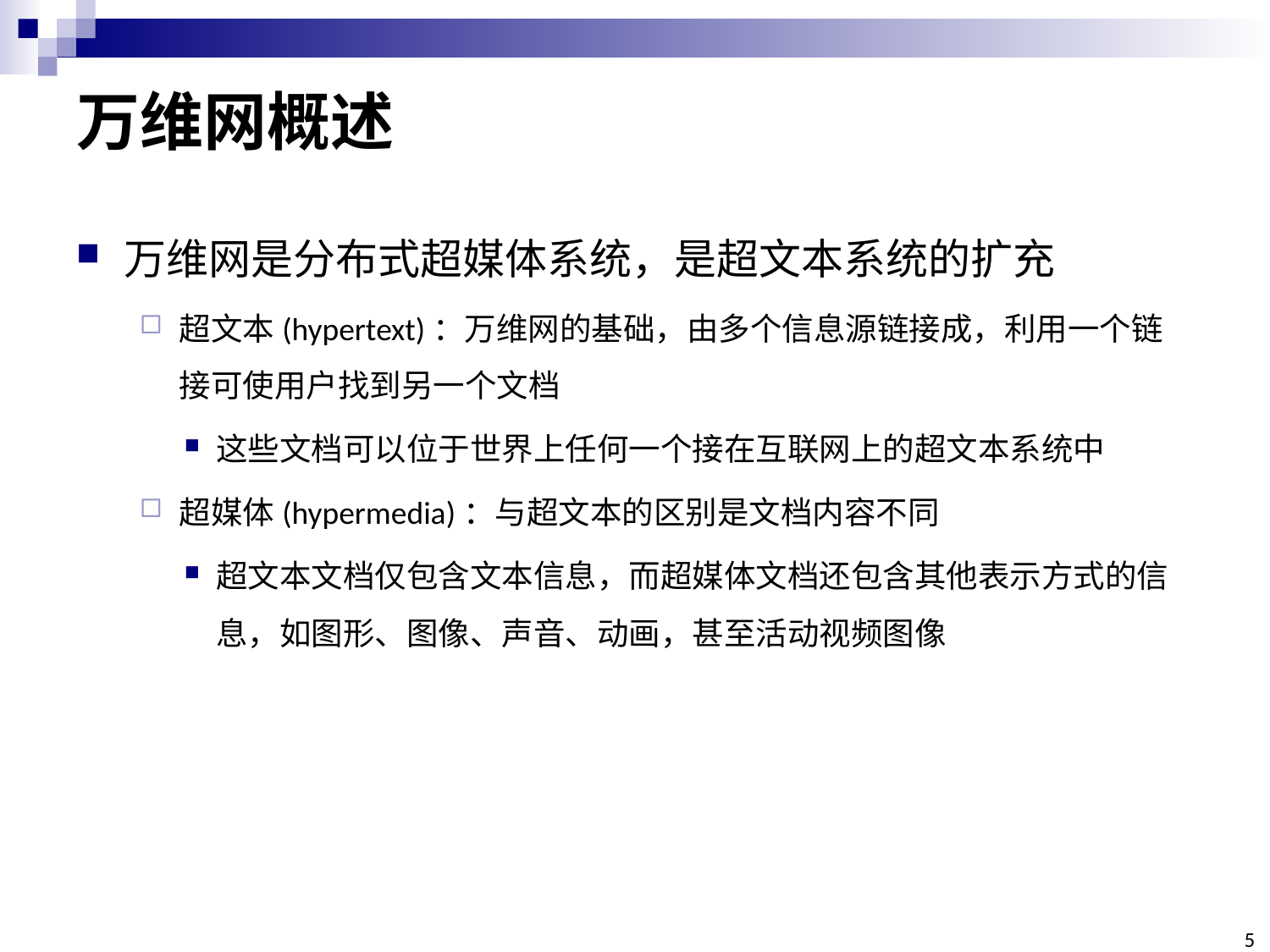

# 万维网概述
万维网是分布式超媒体系统，是超文本系统的扩充
超文本(hypertext)：万维网的基础，由多个信息源链接成，利用一个链接可使用户找到另一个文档
这些文档可以位于世界上任何一个接在互联网上的超文本系统中
超媒体(hypermedia)：与超文本的区别是文档内容不同
超文本文档仅包含文本信息，而超媒体文档还包含其他表示方式的信息，如图形、图像、声音、动画，甚至活动视频图像
5